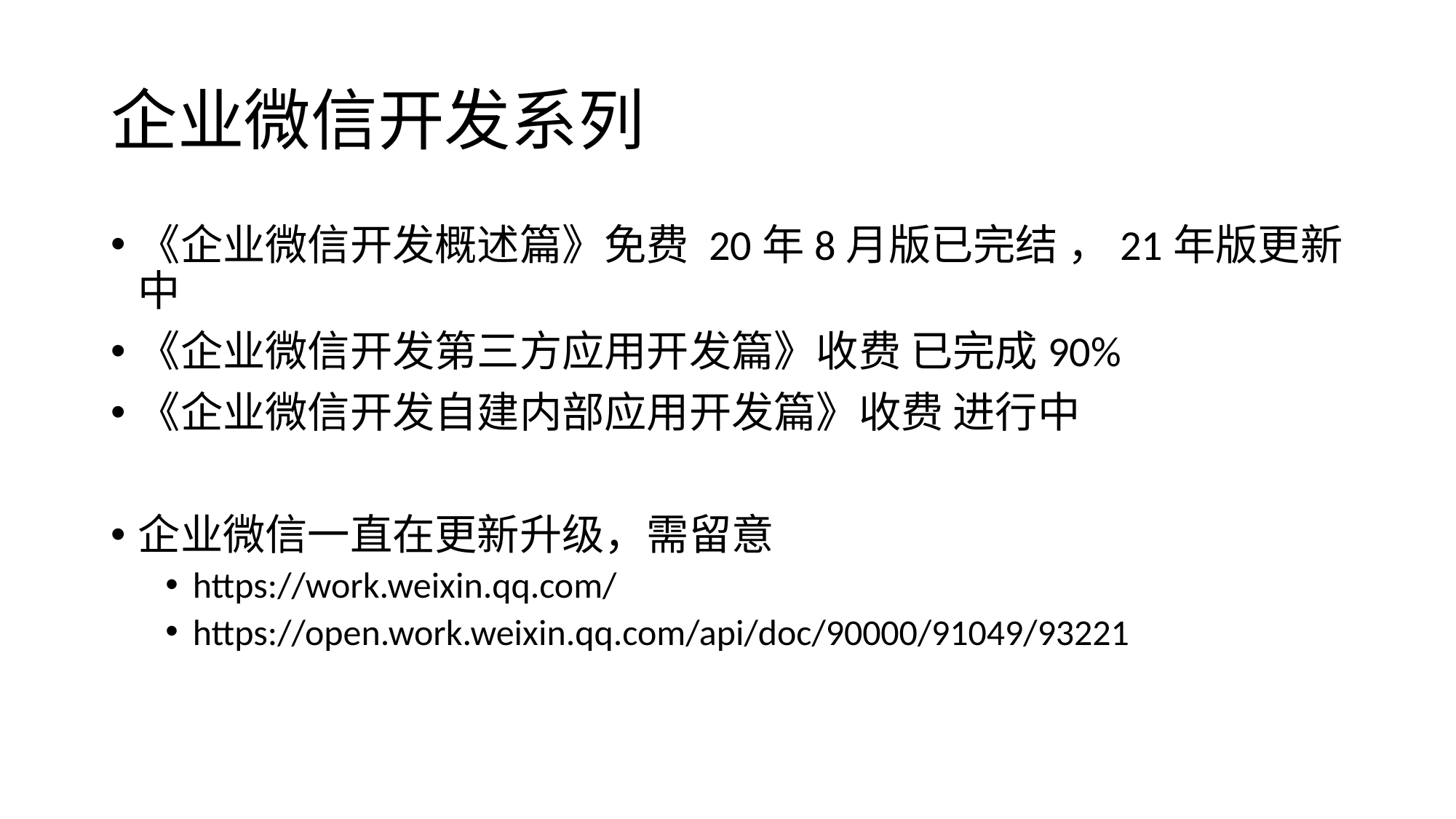

# 企业微信开发系列
《企业微信开发概述篇》免费 20年8月版已完结 ，21年版更新中
《企业微信开发第三方应用开发篇》收费 已完成90%
《企业微信开发自建内部应用开发篇》收费 进行中

企业微信一直在更新升级，需留意
https://work.weixin.qq.com/
https://open.work.weixin.qq.com/api/doc/90000/91049/93221